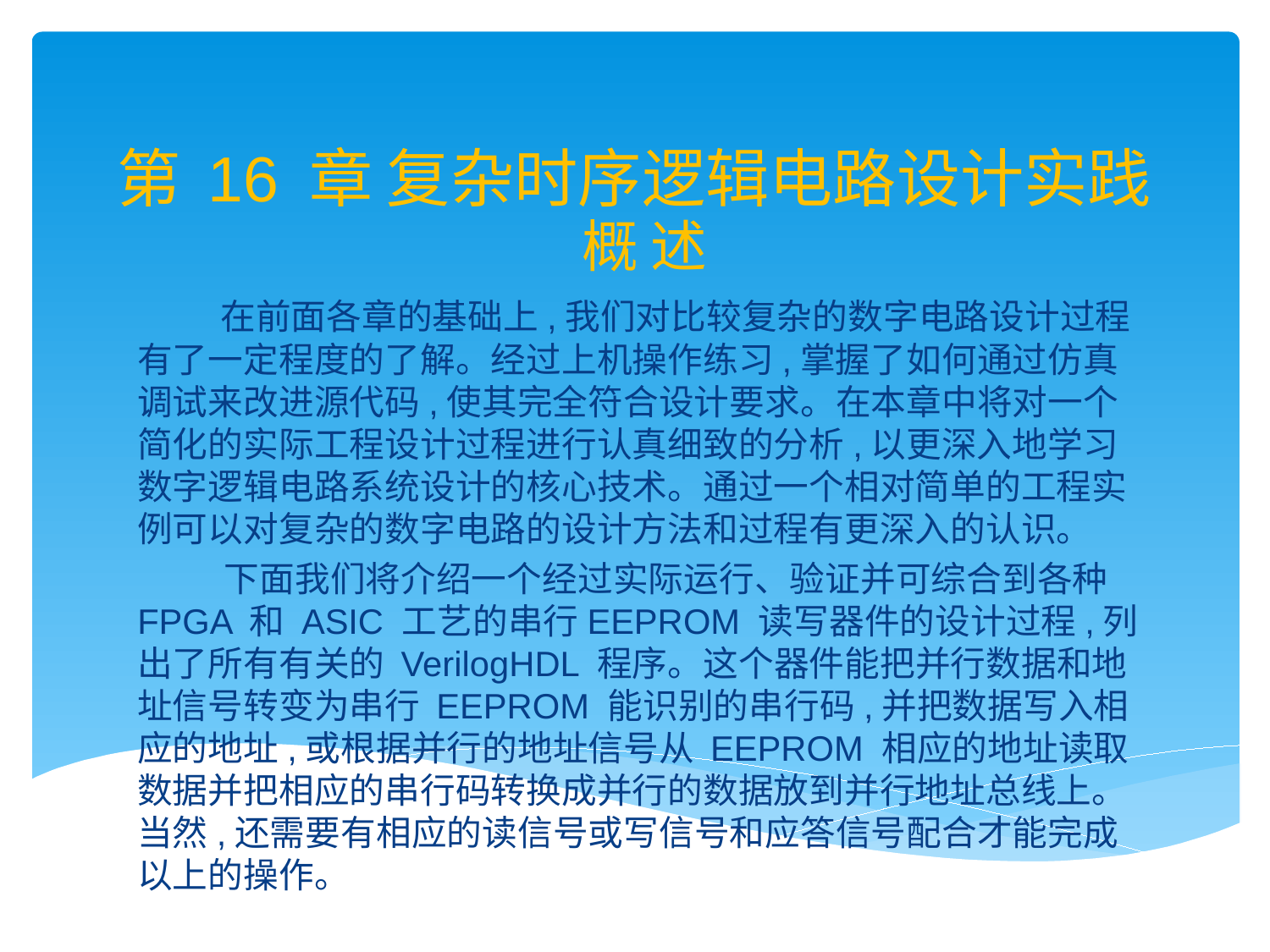

# 第 16 章 复杂时序逻辑电路设计实践
概 述
        在前面各章的基础上,我们对比较复杂的数字电路设计过程有了一定程度的了解。经过上机操作练习,掌握了如何通过仿真调试来改进源代码,使其完全符合设计要求。在本章中将对一个简化的实际工程设计过程进行认真细致的分析,以更深入地学习数字逻辑电路系统设计的核心技术。通过一个相对简单的工程实例可以对复杂的数字电路的设计方法和过程有更深入的认识。
          下面我们将介绍一个经过实际运行、验证并可综合到各种 FPGA 和 ASIC 工艺的串行EEPROM 读写器件的设计过程,列出了所有有关的 VerilogHDL 程序。这个器件能把并行数据和地址信号转变为串行 EEPROM 能识别的串行码,并把数据写入相应的地址,或根据并行的地址信号从 EEPROM 相应的地址读取数据并把相应的串行码转换成并行的数据放到并行地址总线上。当然,还需要有相应的读信号或写信号和应答信号配合才能完成以上的操作。